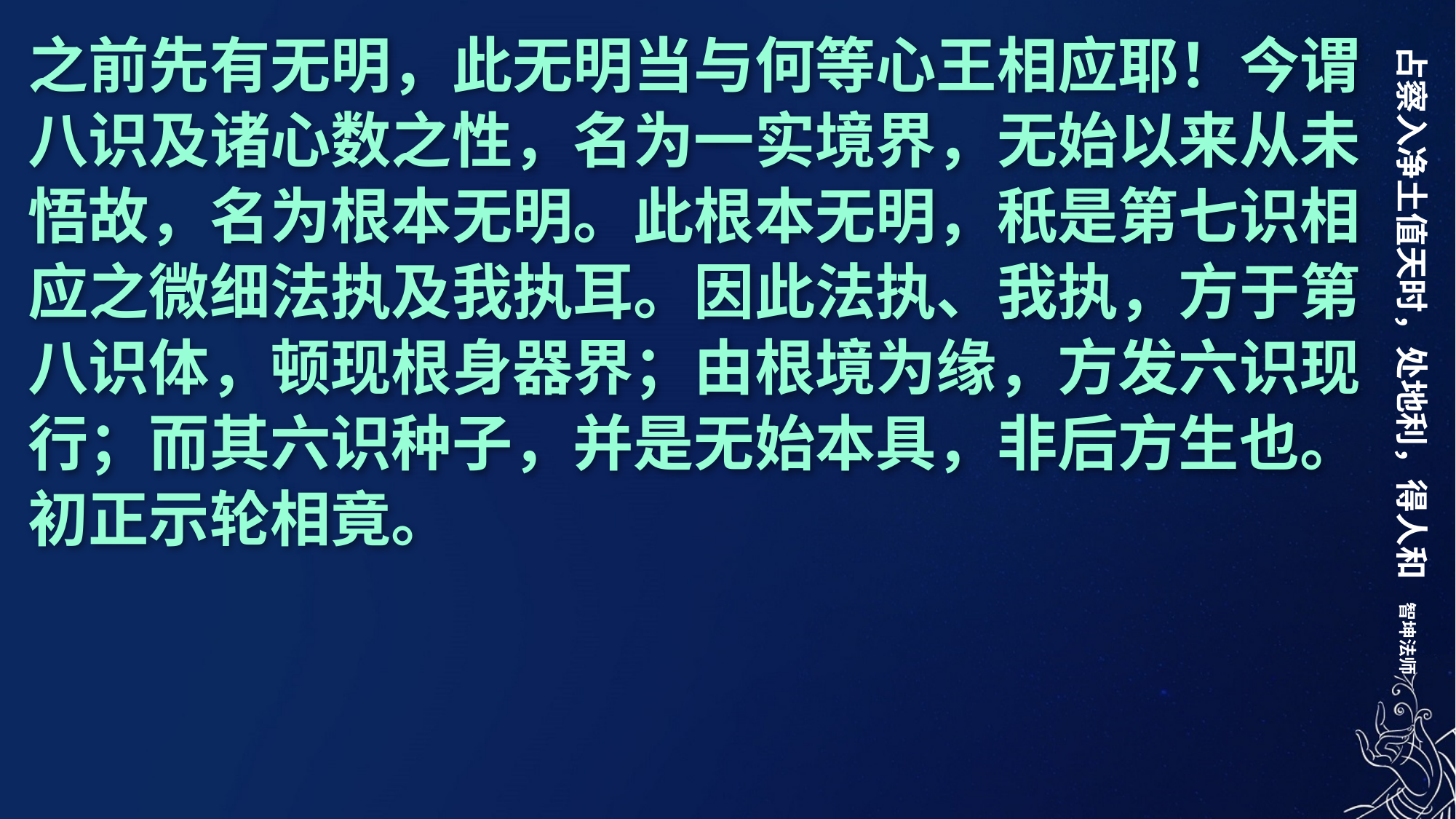

之前先有无明，此无明当与何等心王相应耶！今谓
八识及诸心数之性，名为一实境界，无始以来从未悟故，名为根本无明。此根本无明，秖是第七识相应之微细法执及我执耳。因此法执、我执，方于第八识体，顿现根身器界；由根境为缘，方发六识现行；而其六识种子，并是无始本具，非后方生也。初正示轮相竟。